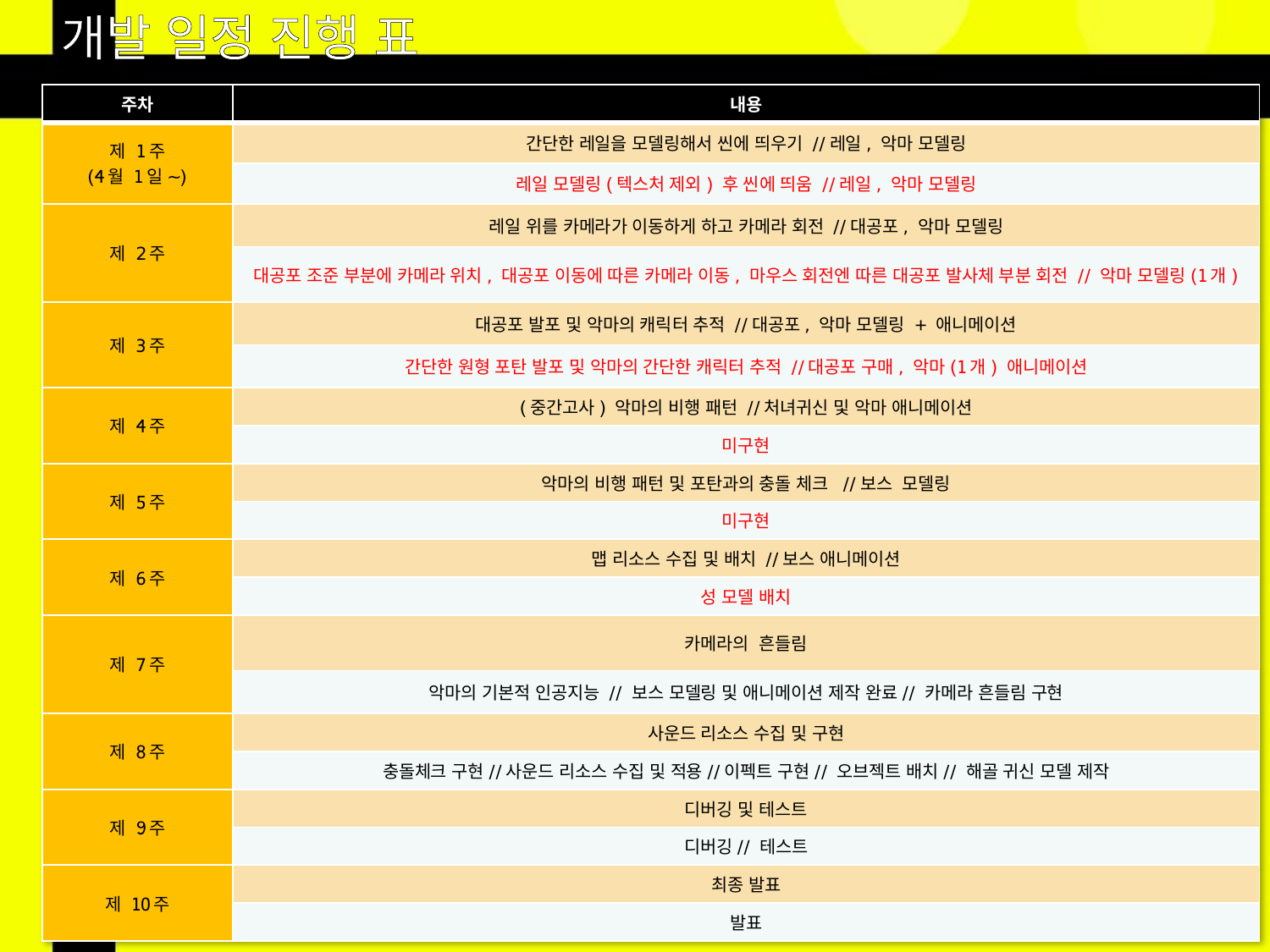

개발 일정 진행 표
| 주차 | 내용 |
| --- | --- |
| 제 1주 (4월 1일~) | 간단한 레일을 모델링해서 씬에 띄우기 //레일, 악마 모델링 |
|  | 레일 모델링(텍스처 제외) 후 씬에 띄움 //레일, 악마 모델링 |
| 제 2주 | 레일 위를 카메라가 이동하게 하고 카메라 회전 //대공포, 악마 모델링 |
|  | 대공포 조준 부분에 카메라 위치, 대공포 이동에 따른 카메라 이동, 마우스 회전엔 따른 대공포 발사체 부분 회전 // 악마 모델링(1개) |
| 제 3주 | 대공포 발포 및 악마의 캐릭터 추적 //대공포, 악마 모델링 + 애니메이션 |
|  | 간단한 원형 포탄 발포 및 악마의 간단한 캐릭터 추적 //대공포 구매, 악마(1개) 애니메이션 |
| 제 4주 | (중간고사) 악마의 비행 패턴 //처녀귀신 및 악마 애니메이션 |
|  | 미구현 |
| 제 5주 | 악마의 비행 패턴 및 포탄과의 충돌 체크 //보스 모델링 |
|  | 미구현 |
| 제 6주 | 맵 리소스 수집 및 배치 //보스 애니메이션 |
|  | 성 모델 배치 |
| 제 7주 | 카메라의 흔들림 |
|  | 악마의 기본적 인공지능 // 보스 모델링 및 애니메이션 제작 완료// 카메라 흔들림 구현 |
| 제 8주 | 사운드 리소스 수집 및 구현 |
|  | 충돌체크 구현//사운드 리소스 수집 및 적용//이펙트 구현// 오브젝트 배치// 해골 귀신 모델 제작 |
| 제 9주 | 디버깅 및 테스트 |
|  | 디버깅// 테스트 |
| 제 10주 | 최종 발표 |
|  | 발표 |